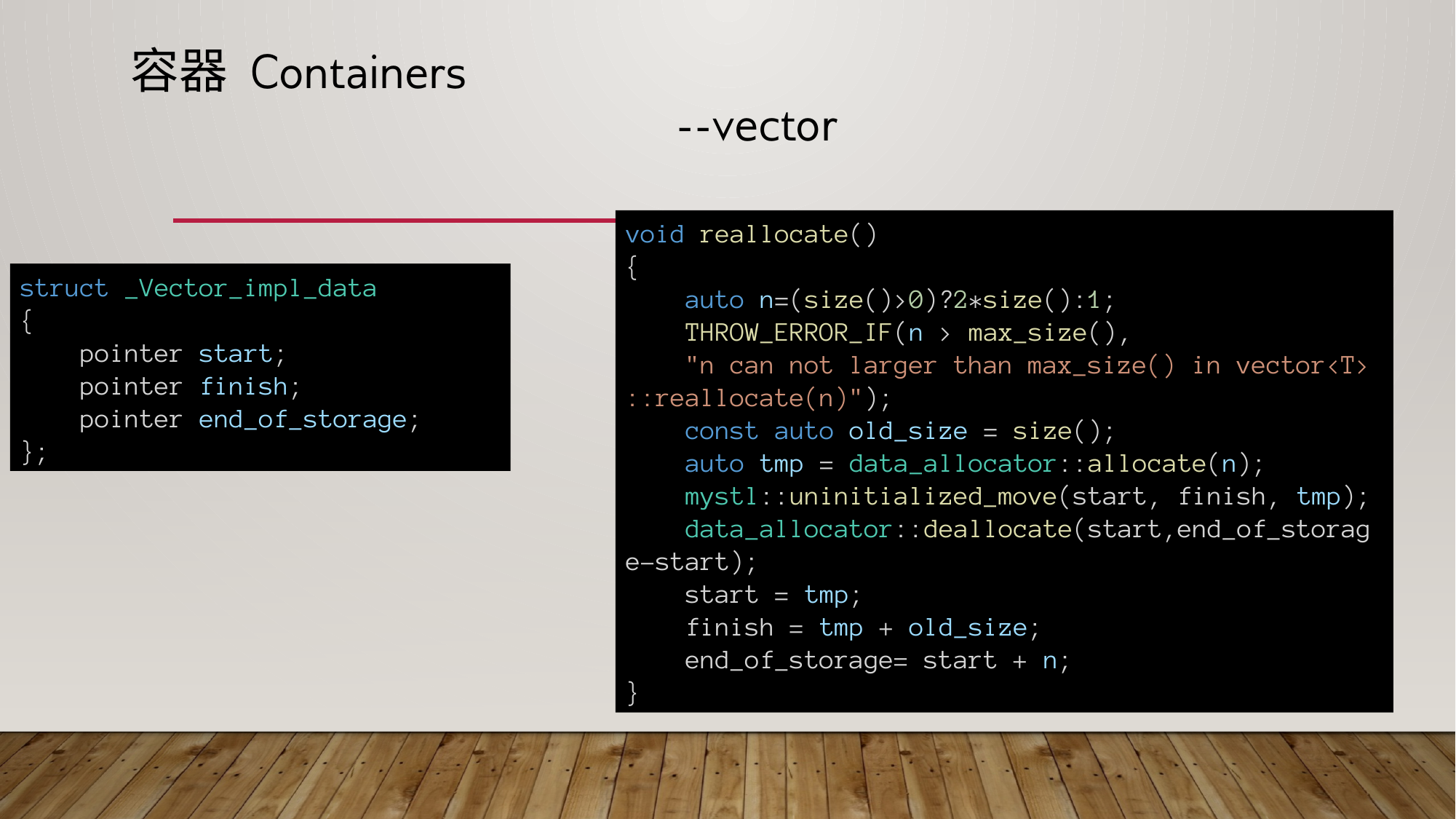

容器 Containers
					--vector
void reallocate()
{
    auto n=(size()>0)?2*size():1;
    THROW_ERROR_IF(n > max_size(),
    "n can not larger than max_size() in vector<T>::reallocate(n)");
    const auto old_size = size();
    auto tmp = data_allocator::allocate(n);
    mystl::uninitialized_move(start, finish, tmp);
    data_allocator::deallocate(start,end_of_storage-start);
    start = tmp;
    finish = tmp + old_size;
    end_of_storage= start + n;
}
struct _Vector_impl_data
{
    pointer start;
    pointer finish;
    pointer end_of_storage;
};